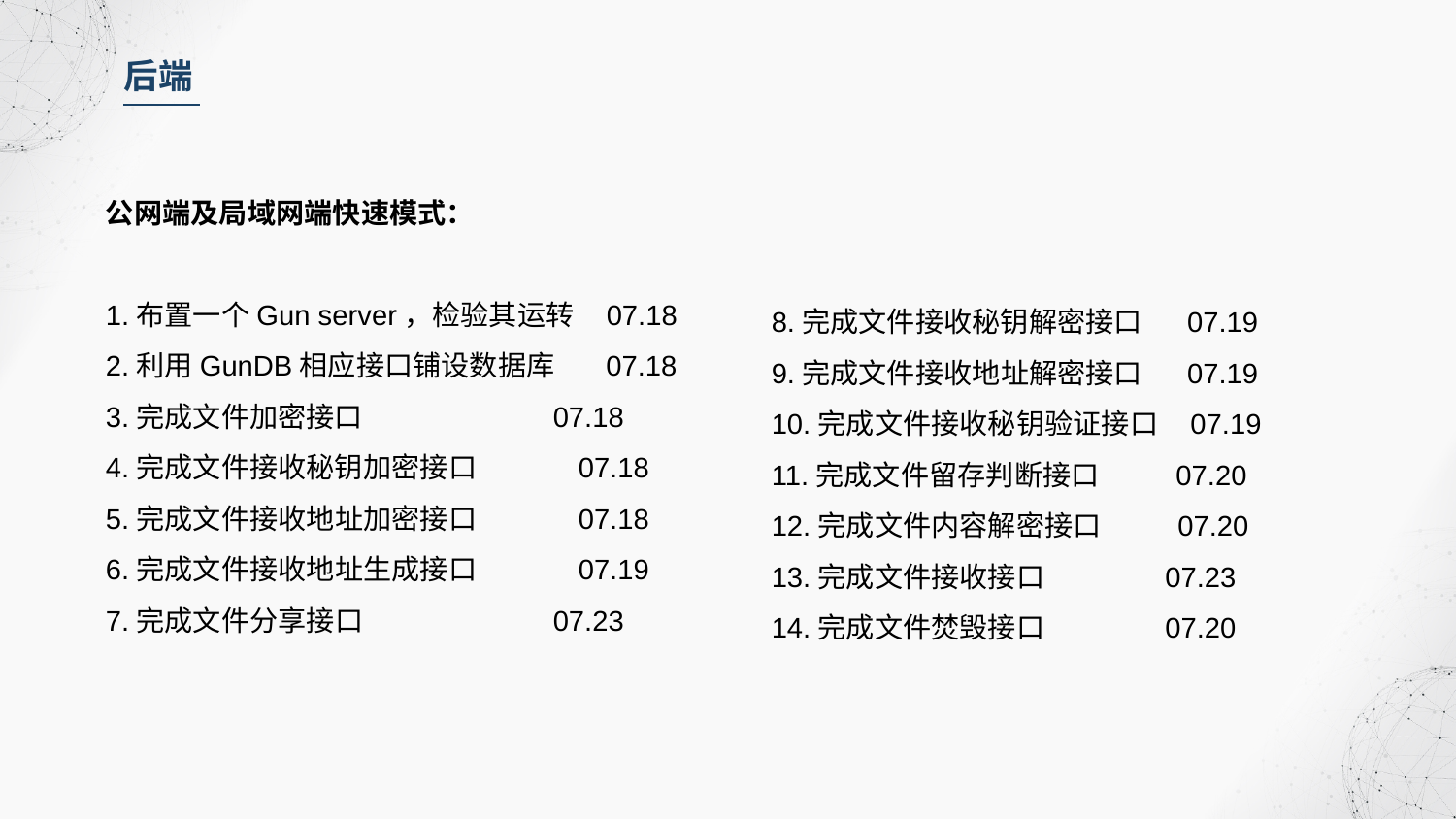

后端
公网端及局域网端快速模式：

1.布置一个Gun server，检验其运转    07.18
2.利用GunDB相应接口铺设数据库       07.18
3.完成文件加密接口                             07.18
4.完成文件接收秘钥加密接口               07.18
5.完成文件接收地址加密接口               07.18
6.完成文件接收地址生成接口               07.19
7.完成文件分享接口                             07.23
8.完成文件接收秘钥解密接口      07.19
9.完成文件接收地址解密接口      07.19
10.完成文件接收秘钥验证接口    07.19
11.完成文件留存判断接口           07.20
12.完成文件内容解密接口           07.20
13.完成文件接收接口                  07.23
14.完成文件焚毁接口                  07.20